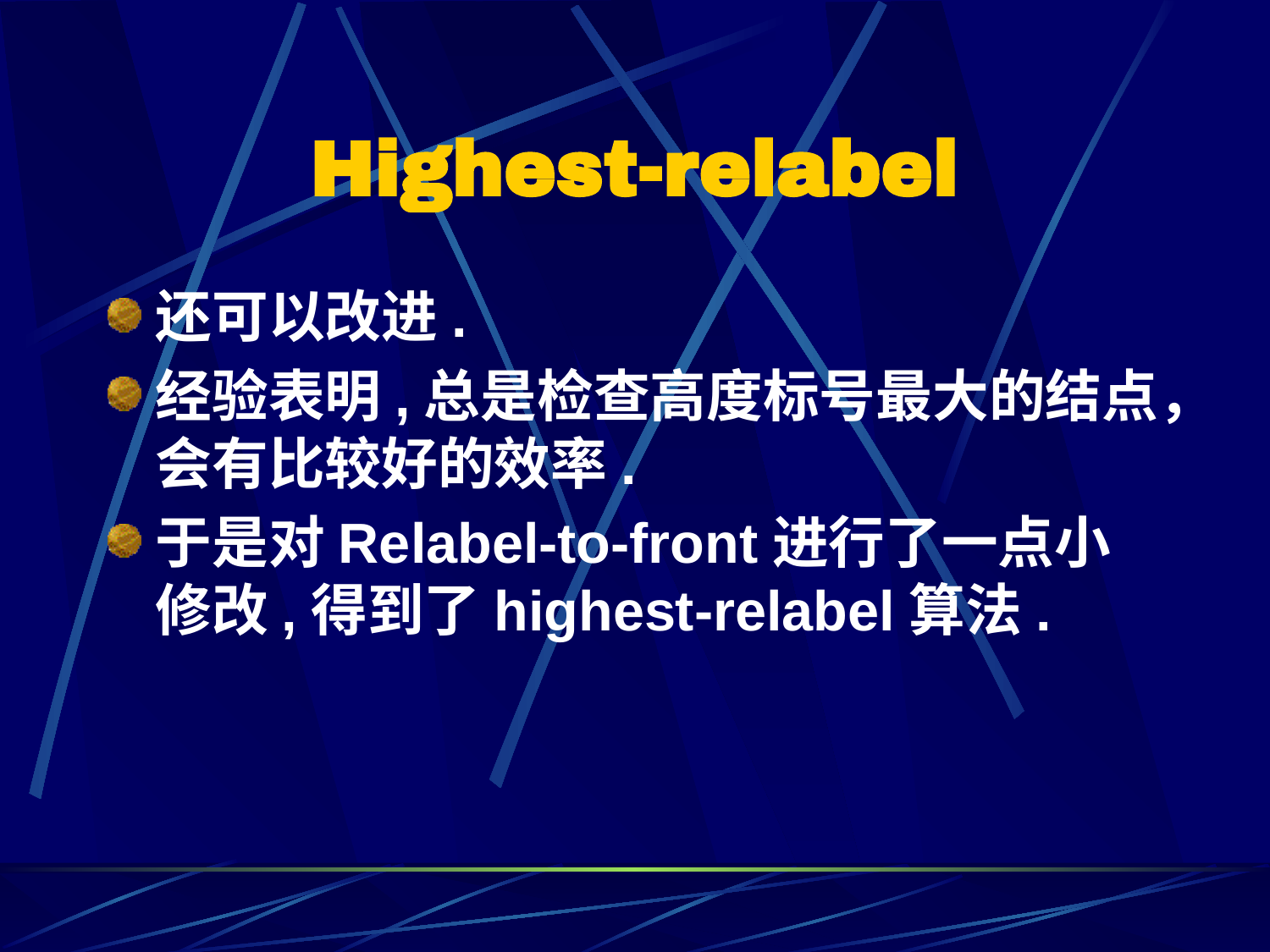

# Highest-relabel
还可以改进.
经验表明,总是检查高度标号最大的结点，会有比较好的效率.
于是对Relabel-to-front进行了一点小修改,得到了highest-relabel算法.